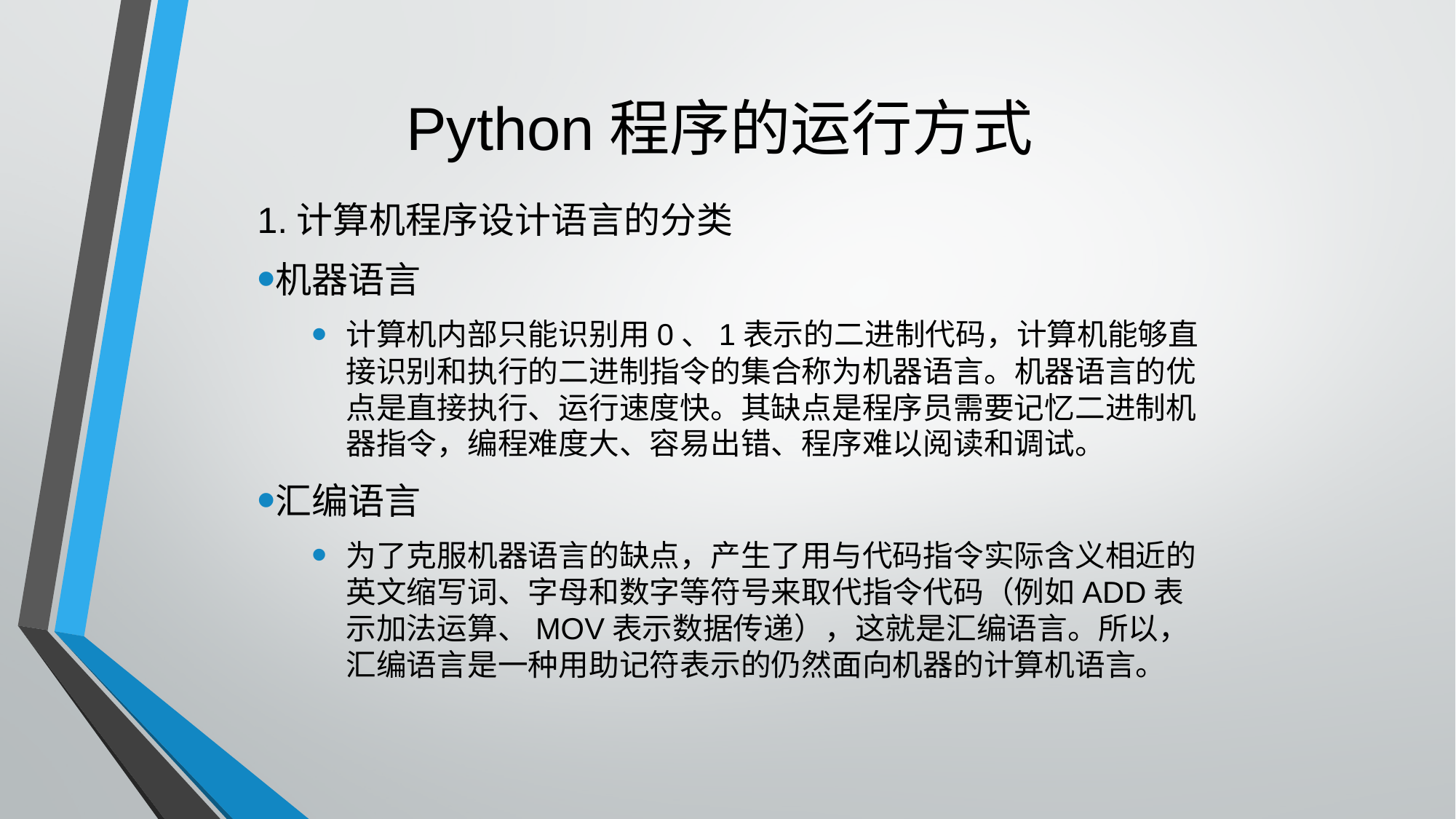

# Python程序的运行方式
1.计算机程序设计语言的分类
机器语言
计算机内部只能识别用0、1表示的二进制代码，计算机能够直接识别和执行的二进制指令的集合称为机器语言。机器语言的优点是直接执行、运行速度快。其缺点是程序员需要记忆二进制机器指令，编程难度大、容易出错、程序难以阅读和调试。
汇编语言
为了克服机器语言的缺点，产生了用与代码指令实际含义相近的英文缩写词、字母和数字等符号来取代指令代码（例如ADD表示加法运算、MOV表示数据传递），这就是汇编语言。所以，汇编语言是一种用助记符表示的仍然面向机器的计算机语言。